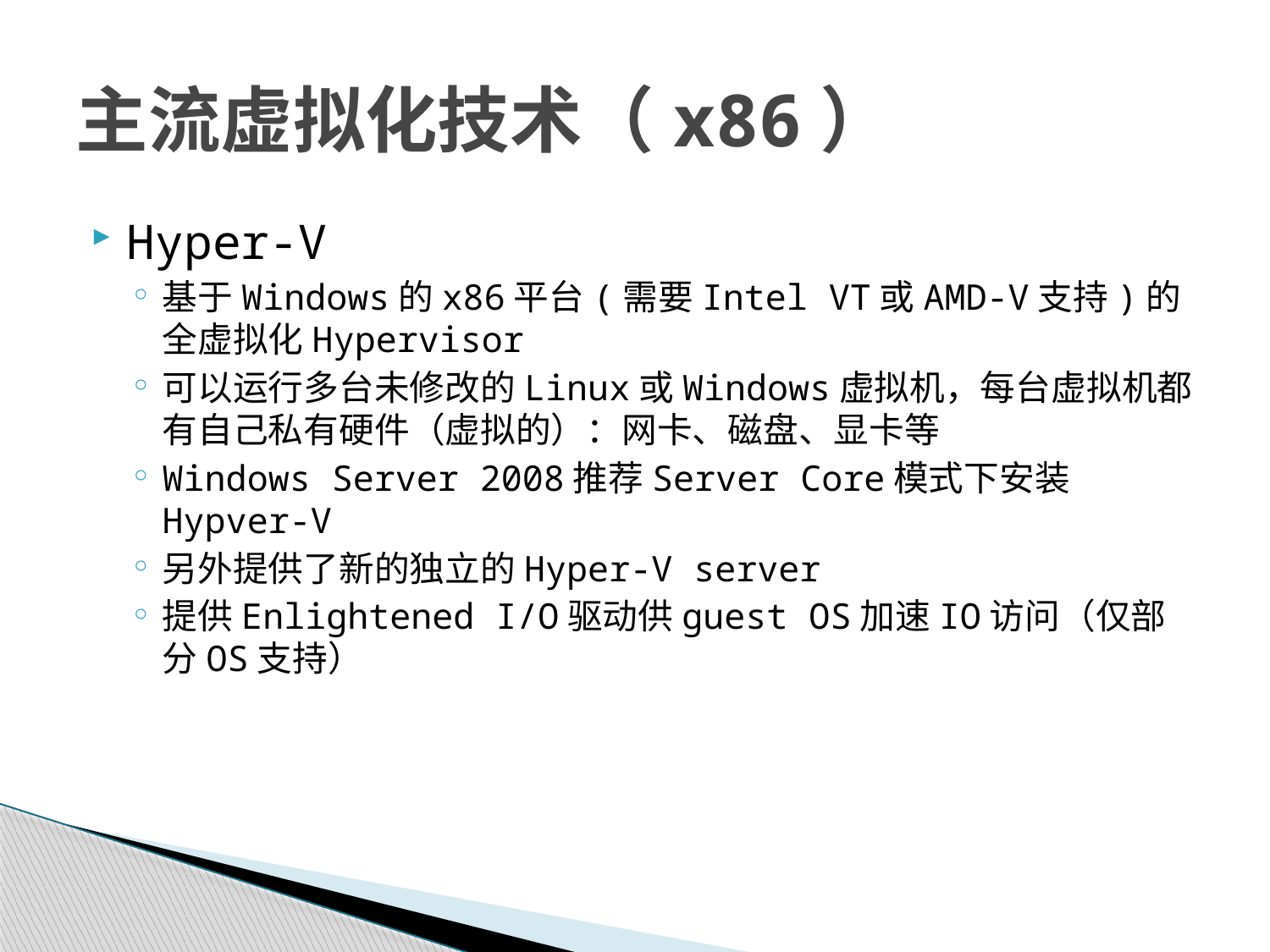

# 主流虚拟化技术（x86）
Hyper-V
基于Windows的x86平台(需要Intel VT或AMD-V支持)的全虚拟化Hypervisor
可以运行多台未修改的Linux或Windows虚拟机，每台虚拟机都有自己私有硬件（虚拟的）：网卡、磁盘、显卡等
Windows Server 2008推荐Server Core模式下安装Hypver-V
另外提供了新的独立的Hyper-V server
提供Enlightened I/O驱动供guest OS加速IO访问（仅部分OS支持）